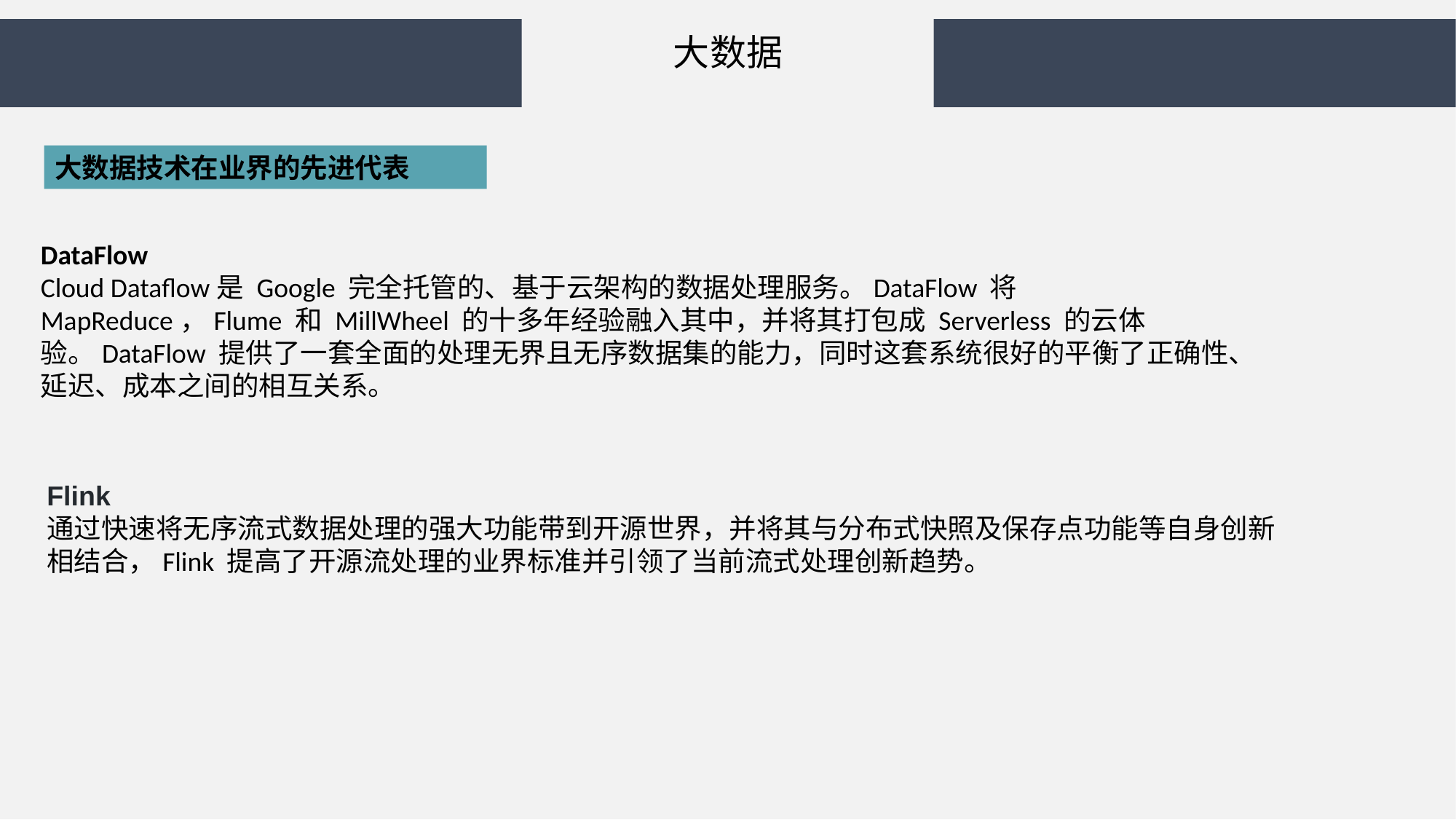

大数据
大数据技术在业界的先进代表
DataFlow
Cloud Dataflow是 Google 完全托管的、基于云架构的数据处理服务。DataFlow 将 MapReduce，Flume 和 MillWheel 的十多年经验融入其中，并将其打包成 Serverless 的云体验。DataFlow 提供了一套全面的处理无界且无序数据集的能力，同时这套系统很好的平衡了正确性、延迟、成本之间的相互关系。
Flink
通过快速将无序流式数据处理的强大功能带到开源世界，并将其与分布式快照及保存点功能等自身创新
相结合，Flink 提高了开源流处理的业界标准并引领了当前流式处理创新趋势。